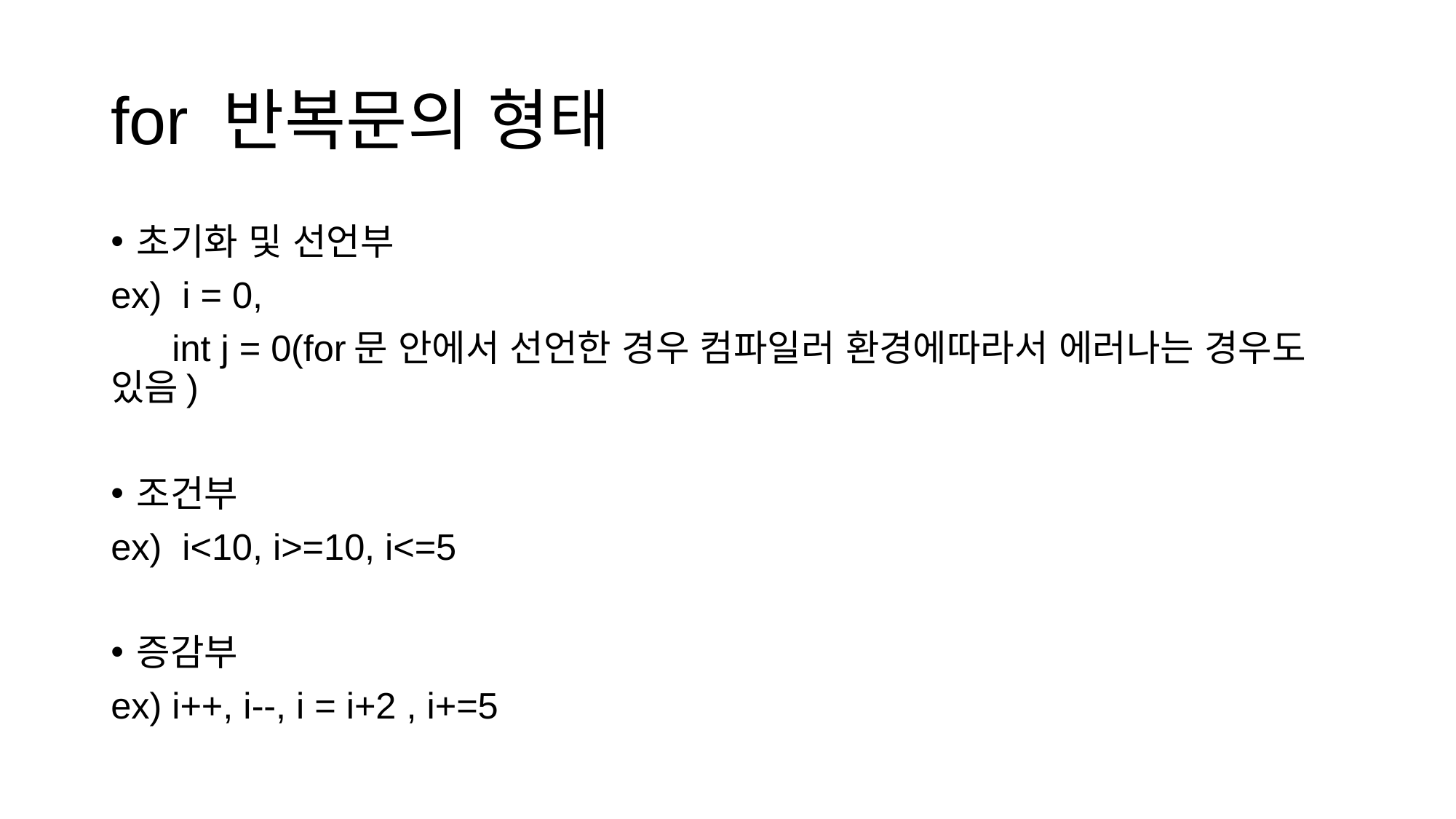

# for 반복문의 형태
초기화 및 선언부
ex)  i = 0,
      int j = 0(for문 안에서 선언한 경우 컴파일러 환경에따라서 에러나는 경우도 있음)

조건부
ex)  i<10, i>=10, i<=5

증감부
ex) i++, i--, i = i+2 , i+=5